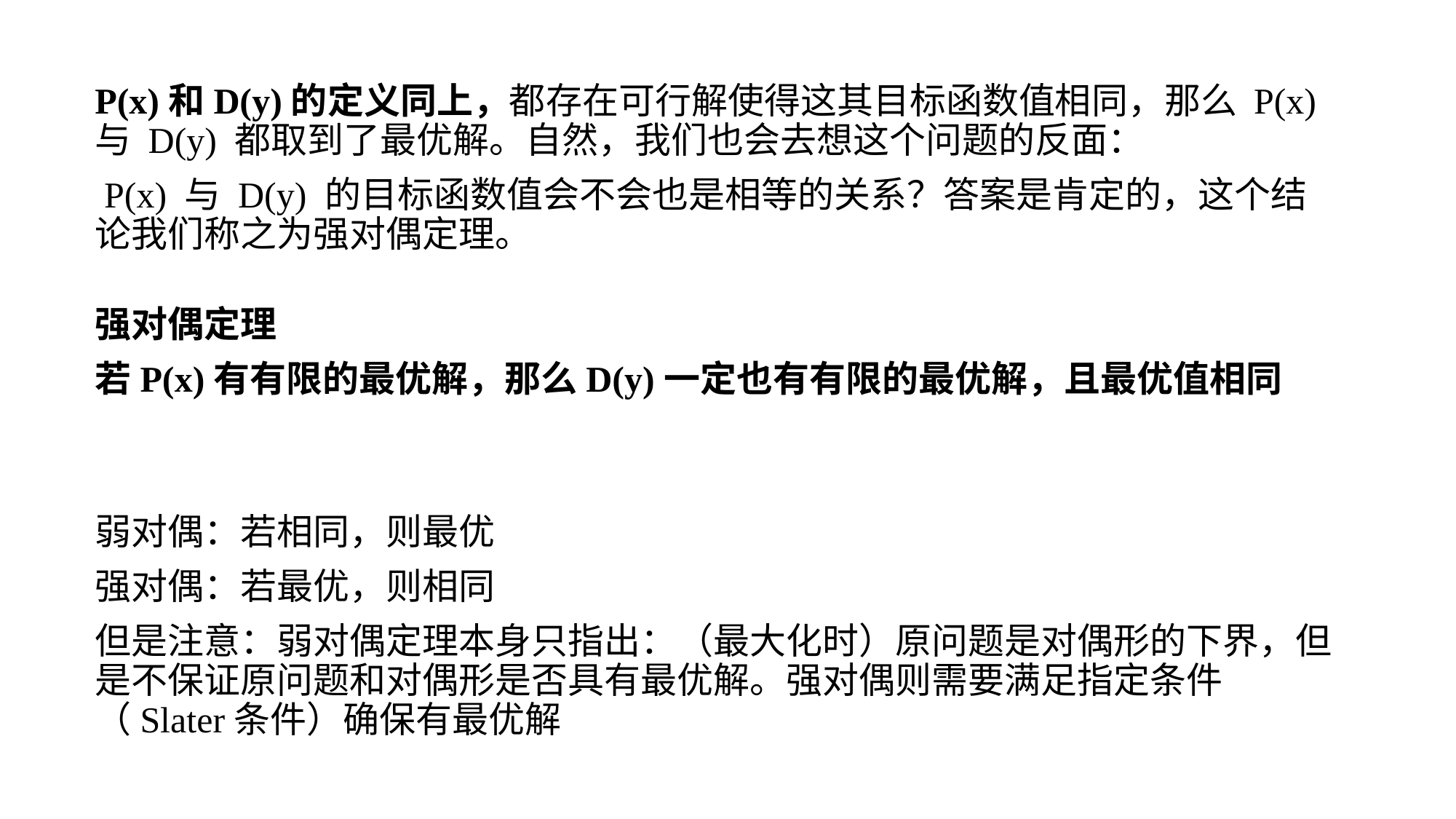

P(x)和D(y)的定义同上，都存在可行解使得这其目标函数值相同，那么 P(x)与 D(y) 都取到了最优解。自然，我们也会去想这个问题的反面：
 P(x) 与 D(y) 的目标函数值会不会也是相等的关系？答案是肯定的，这个结论我们称之为强对偶定理。
强对偶定理
若P(x)有有限的最优解，那么D(y)一定也有有限的最优解，且最优值相同
弱对偶：若相同，则最优
强对偶：若最优，则相同
但是注意：弱对偶定理本身只指出：（最大化时）原问题是对偶形的下界，但是不保证原问题和对偶形是否具有最优解。强对偶则需要满足指定条件（Slater条件）确保有最优解